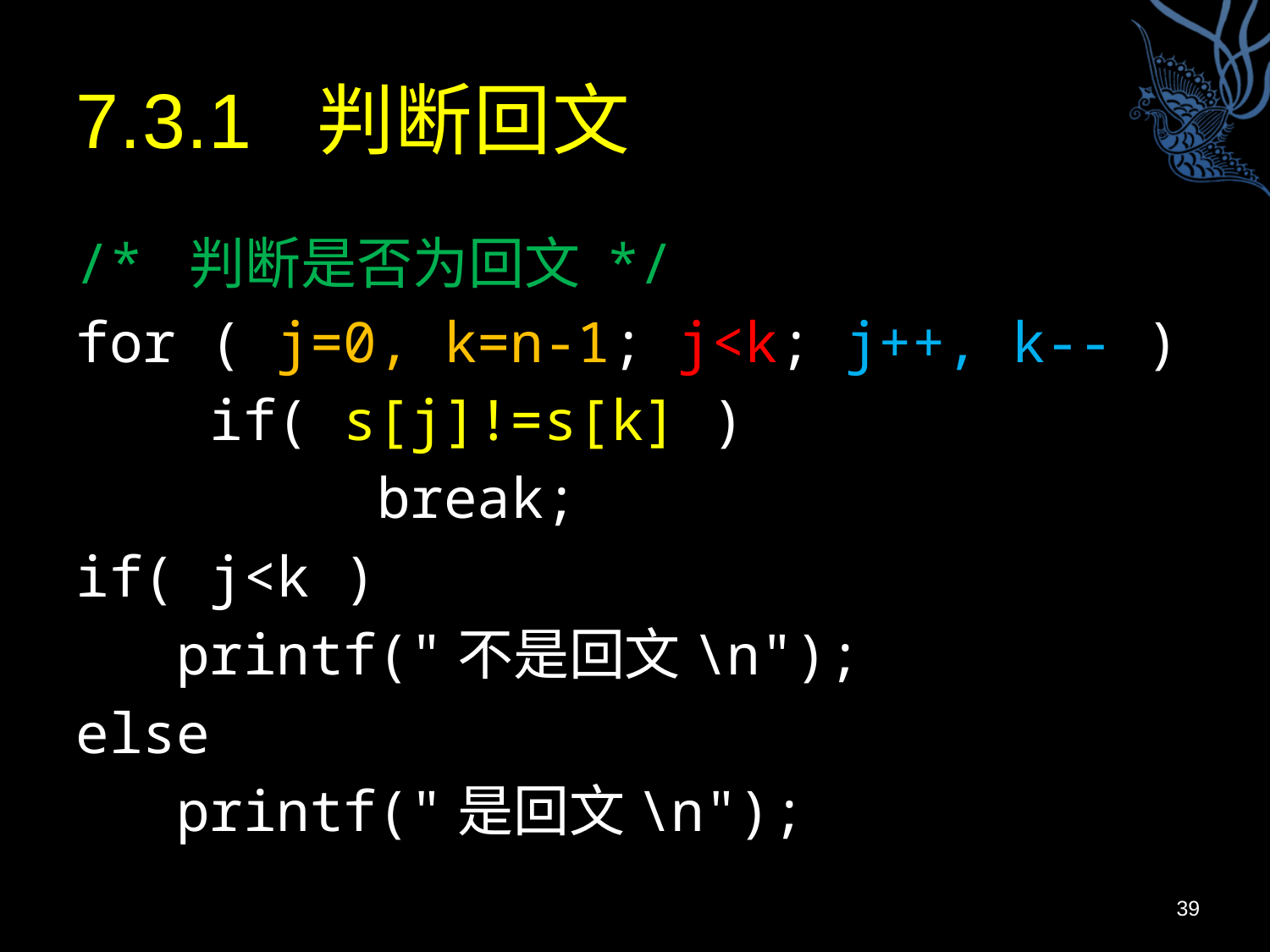

# 7.3.1  判断回文
/* 判断是否为回文 */
for ( j=0, k=n-1; j<k; j++, k-- )
    if( s[j]!=s[k] )
         break;
if( j<k )
   printf("不是回文\n");
else
   printf("是回文\n");

39